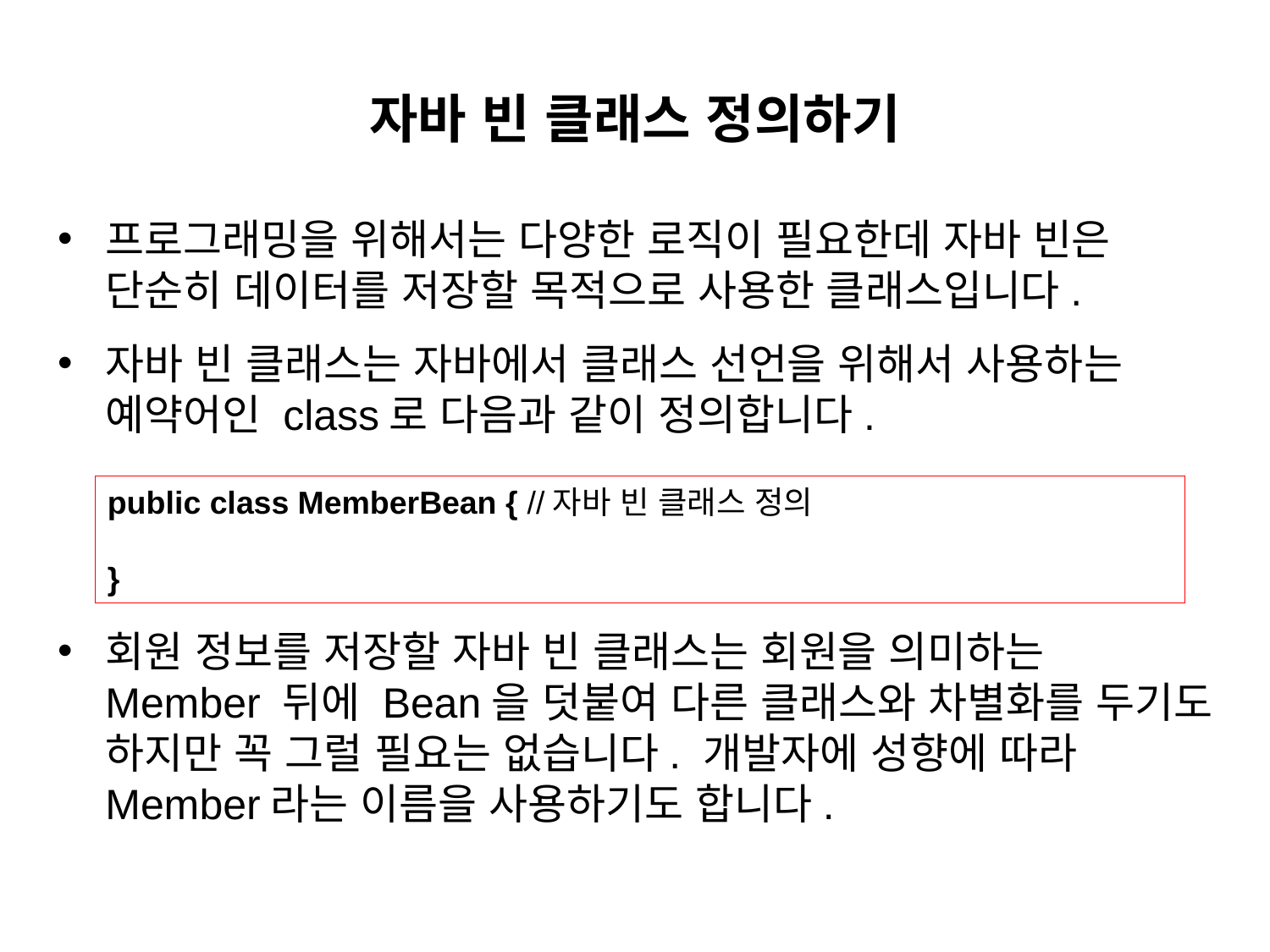

# 자바 빈 클래스 정의하기
프로그래밍을 위해서는 다양한 로직이 필요한데 자바 빈은 단순히 데이터를 저장할 목적으로 사용한 클래스입니다.

자바 빈 클래스는 자바에서 클래스 선언을 위해서 사용하는 예약어인 class로 다음과 같이 정의합니다.

회원 정보를 저장할 자바 빈 클래스는 회원을 의미하는 Member 뒤에 Bean을 덧붙여 다른 클래스와 차별화를 두기도 하지만 꼭 그럴 필요는 없습니다. 개발자에 성향에 따라 Member라는 이름을 사용하기도 합니다.

public class MemberBean { //자바 빈 클래스 정의

}